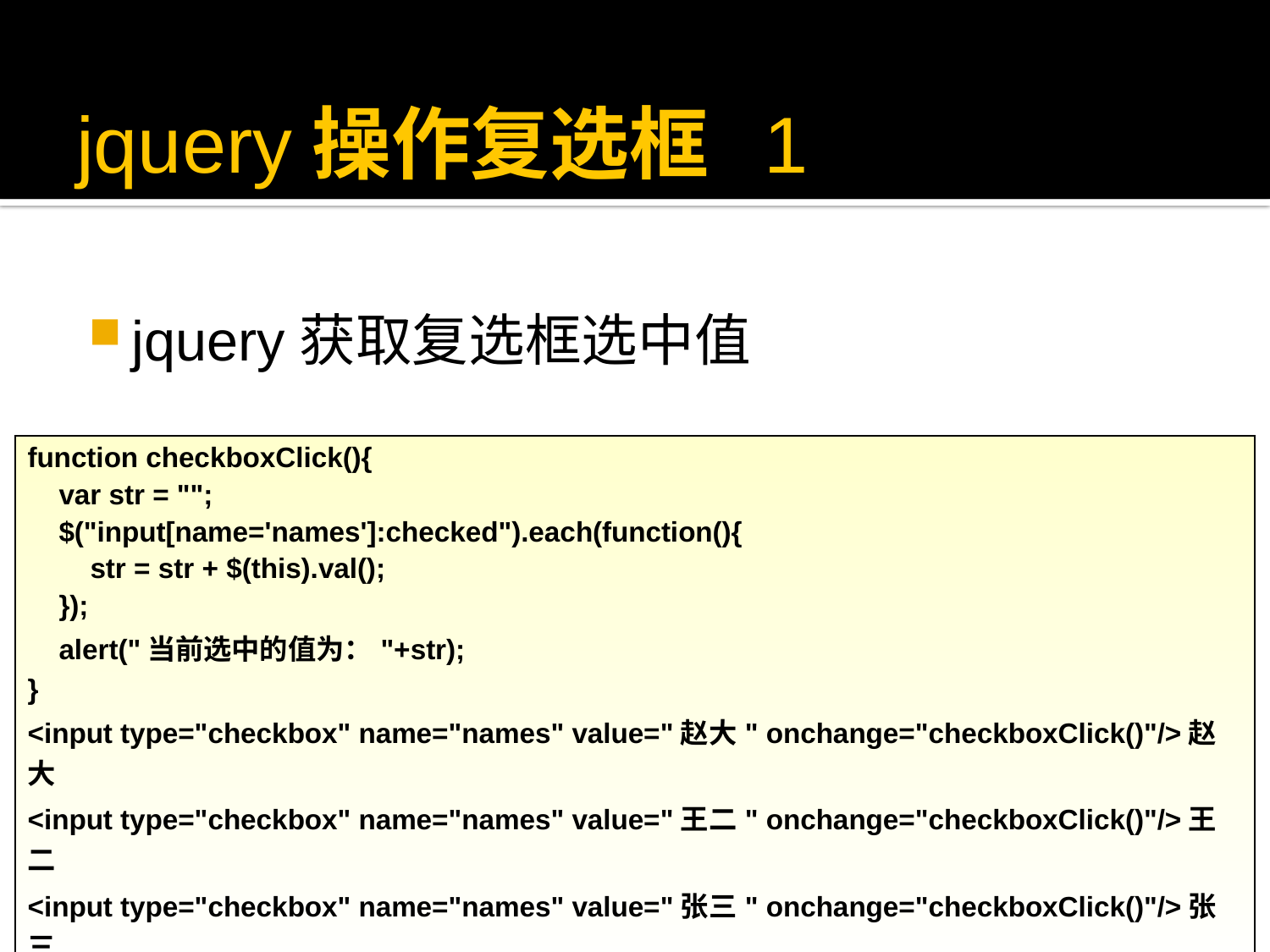

# jquery操作复选框  1
jquery获取复选框选中值
| function checkboxClick(){ var str = ""; $("input[name='names']:checked").each(function(){ str = str + $(this).val(); }); alert("当前选中的值为："+str); } <input type="checkbox" name="names" value="赵大" onchange="checkboxClick()"/>赵大 <input type="checkbox" name="names" value="王二" onchange="checkboxClick()"/>王二 <input type="checkbox" name="names" value="张三" onchange="checkboxClick()"/>张三 |
| --- |